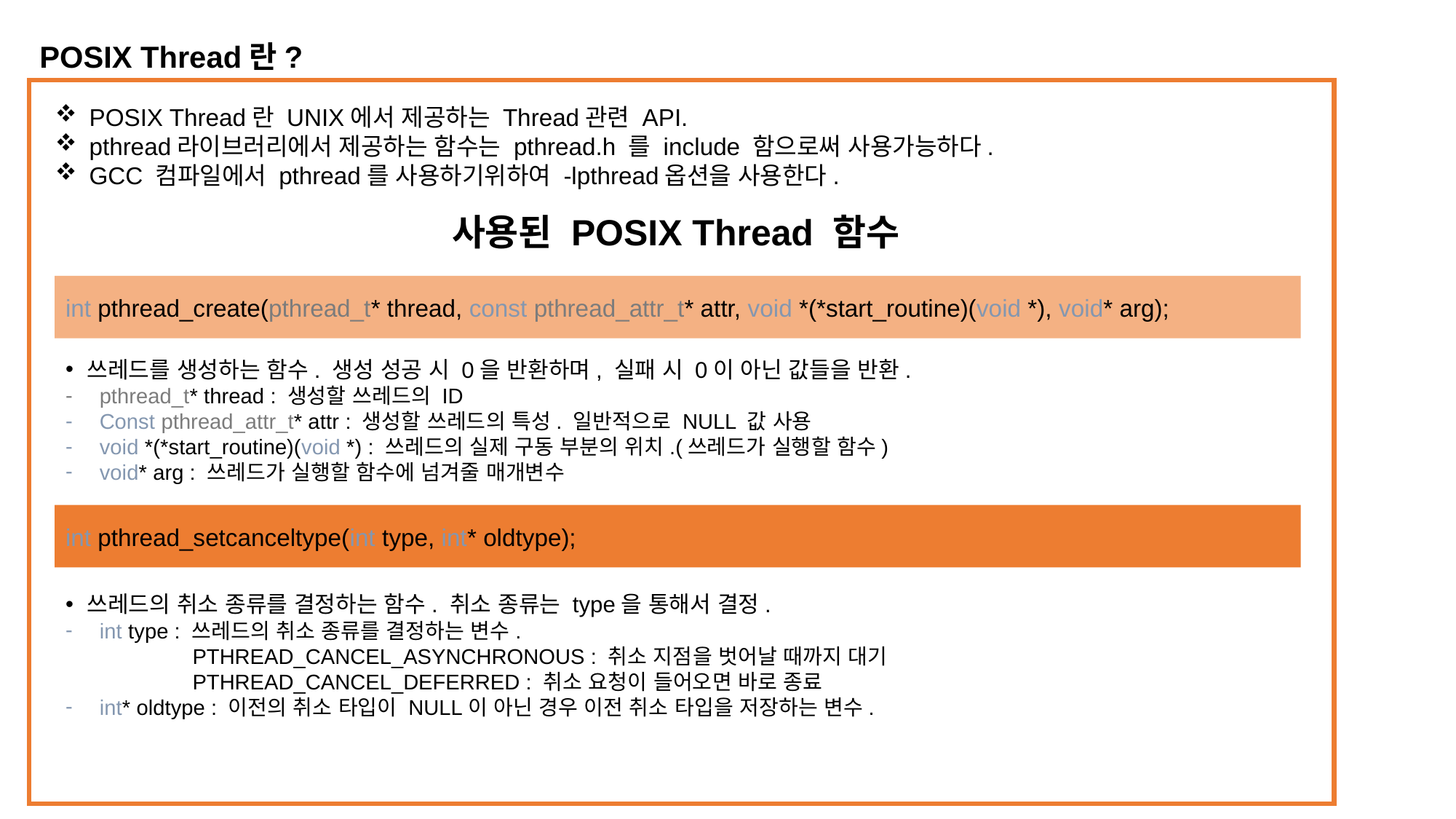

POSIX Thread란?

POSIX Thread란 UNIX에서 제공하는 Thread관련 API.
pthread라이브러리에서 제공하는 함수는 pthread.h 를 include 함으로써 사용가능하다.
GCC 컴파일에서 pthread를 사용하기위하여 -lpthread옵션을 사용한다.
사용된 POSIX Thread 함수
int pthread_create(pthread_t* thread, const pthread_attr_t* attr, void *(*start_routine)(void *), void* arg);
쓰레드를 생성하는 함수. 생성 성공 시 0을 반환하며, 실패 시 0이 아닌 값들을 반환.
pthread_t* thread : 생성할 쓰레드의 ID
Const pthread_attr_t* attr : 생성할 쓰레드의 특성. 일반적으로 NULL 값 사용
void *(*start_routine)(void *) : 쓰레드의 실제 구동 부분의 위치.(쓰레드가 실행할 함수)
void* arg : 쓰레드가 실행할 함수에 넘겨줄 매개변수
int pthread_setcanceltype(int type, int* oldtype);
쓰레드의 취소 종류를 결정하는 함수. 취소 종류는 type을 통해서 결정.
int type : 쓰레드의 취소 종류를 결정하는 변수.
	   PTHREAD_CANCEL_ASYNCHRONOUS : 취소 지점을 벗어날 때까지 대기
	   PTHREAD_CANCEL_DEFERRED : 취소 요청이 들어오면 바로 종료
int* oldtype : 이전의 취소 타입이 NULL이 아닌 경우 이전 취소 타입을 저장하는 변수.